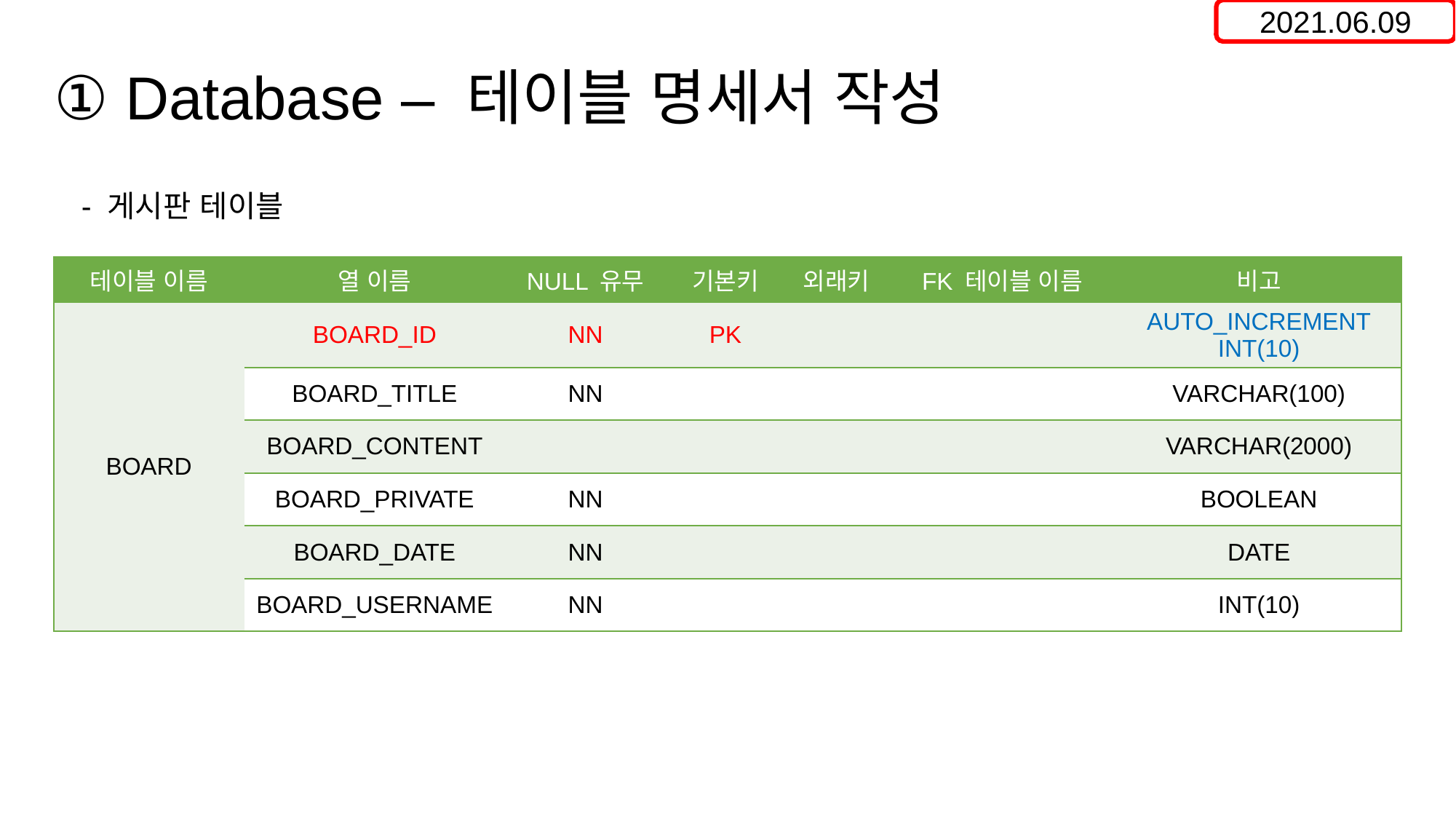

2021.06.09
① Database – 테이블 명세서 작성

 - 게시판 테이블
| 테이블 이름 | 열 이름 | NULL 유무 | 기본키 | 외래키 | FK 테이블 이름 | 비고 |
| --- | --- | --- | --- | --- | --- | --- |
| BOARD | BOARD\_ID | NN | PK |  |  | AUTO\_INCREMENT INT(10) |
|  | BOARD\_TITLE | NN |  |  |  | VARCHAR(100) |
|  | BOARD\_CONTENT |  |  |  |  | VARCHAR(2000) |
|  | BOARD\_PRIVATE | NN |  |  |  | BOOLEAN |
|  | BOARD\_DATE | NN |  |  |  | DATE |
|  | BOARD\_USERNAME | NN |  |  |  | INT(10) |